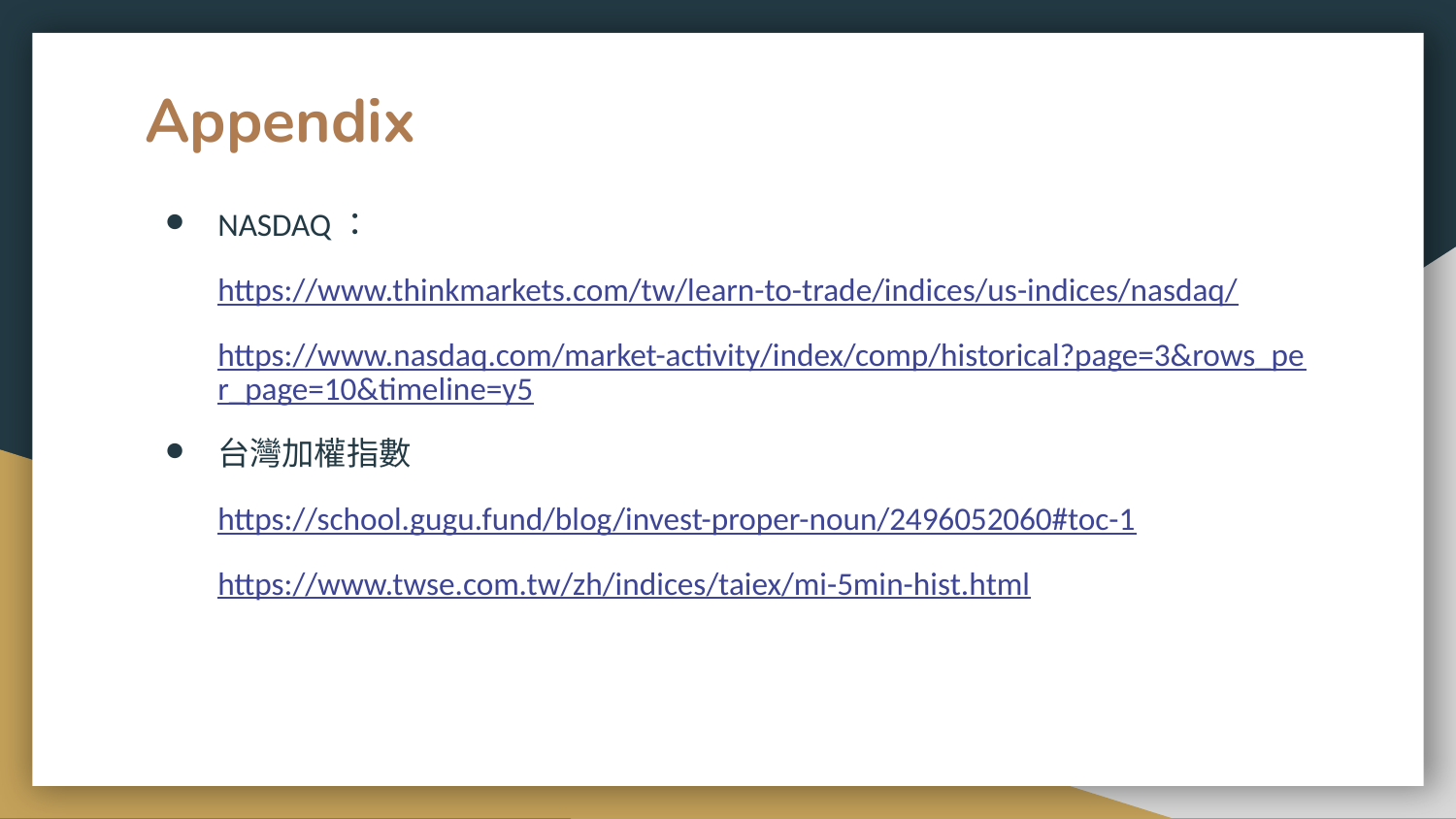

# Appendix
NASDAQ：
https://www.thinkmarkets.com/tw/learn-to-trade/indices/us-indices/nasdaq/
https://www.nasdaq.com/market-activity/index/comp/historical?page=3&rows_per_page=10&timeline=y5
台灣加權指數
https://school.gugu.fund/blog/invest-proper-noun/2496052060#toc-1
https://www.twse.com.tw/zh/indices/taiex/mi-5min-hist.html